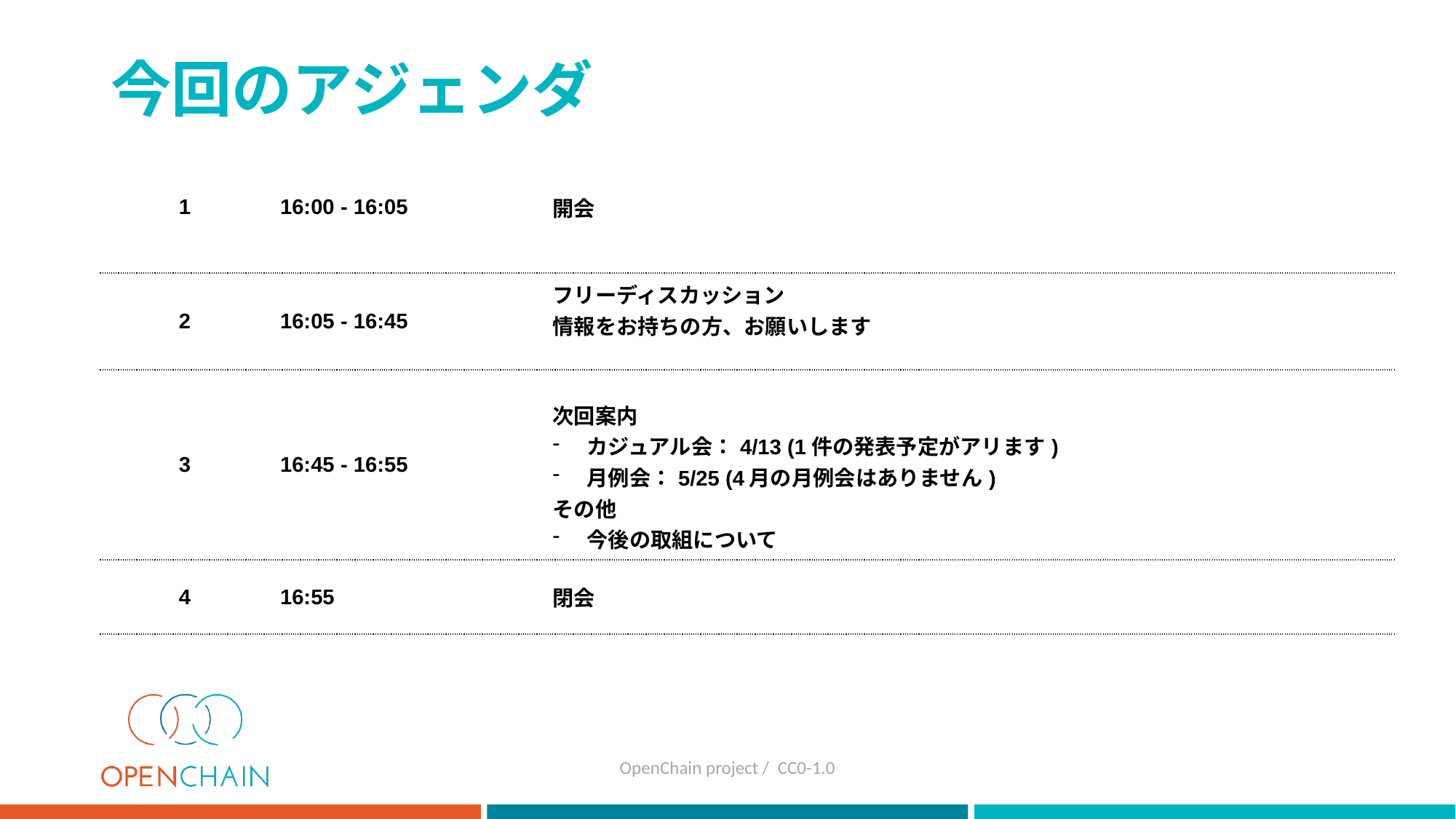

# 今回のアジェンダ
| 1 | 16:00 - 16:05 | 開会 |
| --- | --- | --- |
| 2 | 16:05 - 16:45 | フリーディスカッション 情報をお持ちの方、お願いします |
| 3 | 16:45 - 16:55 | 次回案内 カジュアル会：4/13 (1件の発表予定がアリます) 月例会：5/25 (4月の月例会はありません) その他 今後の取組について |
| 4 | 16:55 | 閉会 |
|  |  |  |
OpenChain project /  CC0-1.0